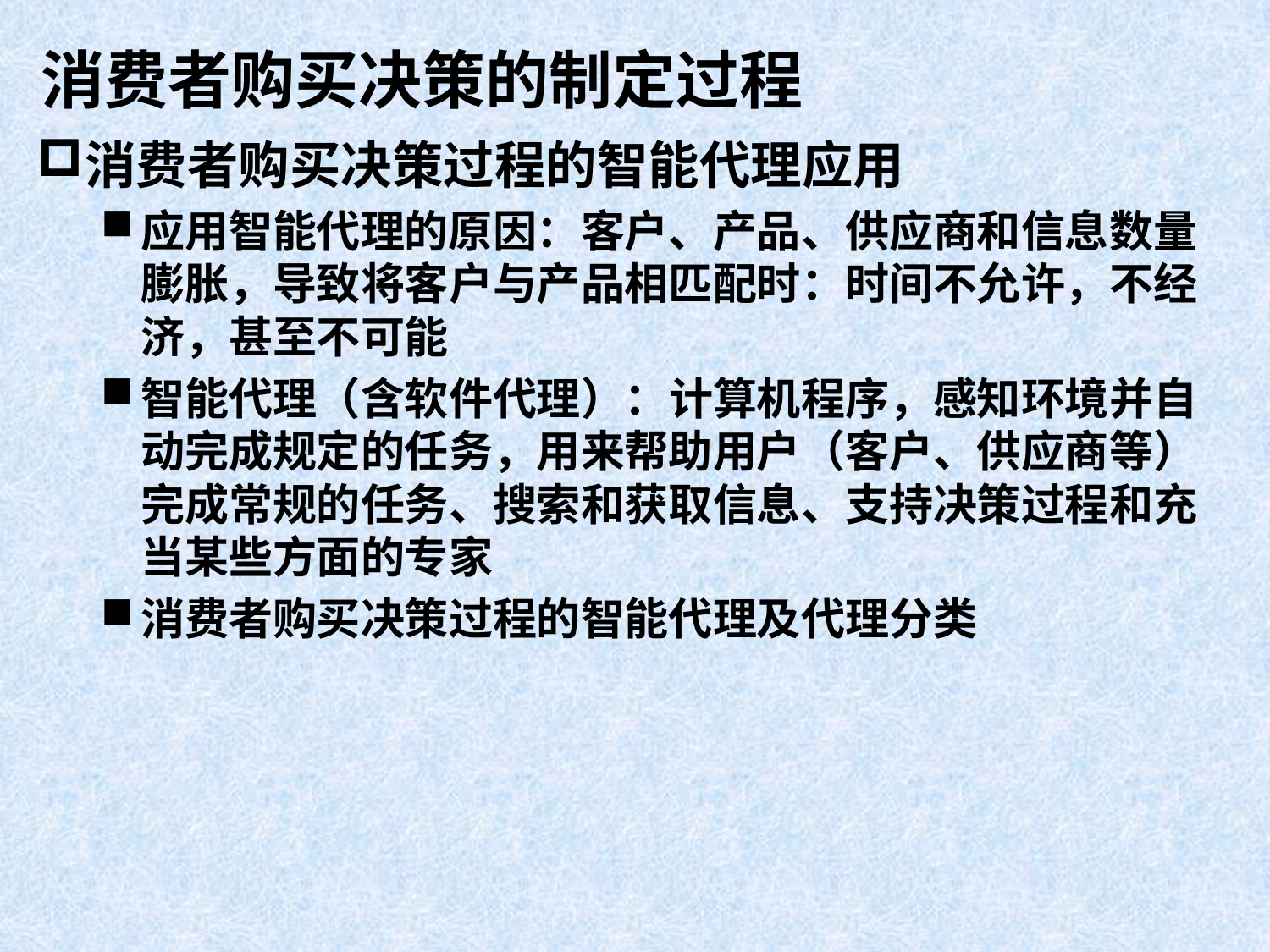

# 消费者购买决策的制定过程
消费者购买决策过程的智能代理应用
应用智能代理的原因：客户、产品、供应商和信息数量膨胀，导致将客户与产品相匹配时：时间不允许，不经济，甚至不可能
智能代理（含软件代理）：计算机程序，感知环境并自动完成规定的任务，用来帮助用户（客户、供应商等）完成常规的任务、搜索和获取信息、支持决策过程和充当某些方面的专家
消费者购买决策过程的智能代理及代理分类